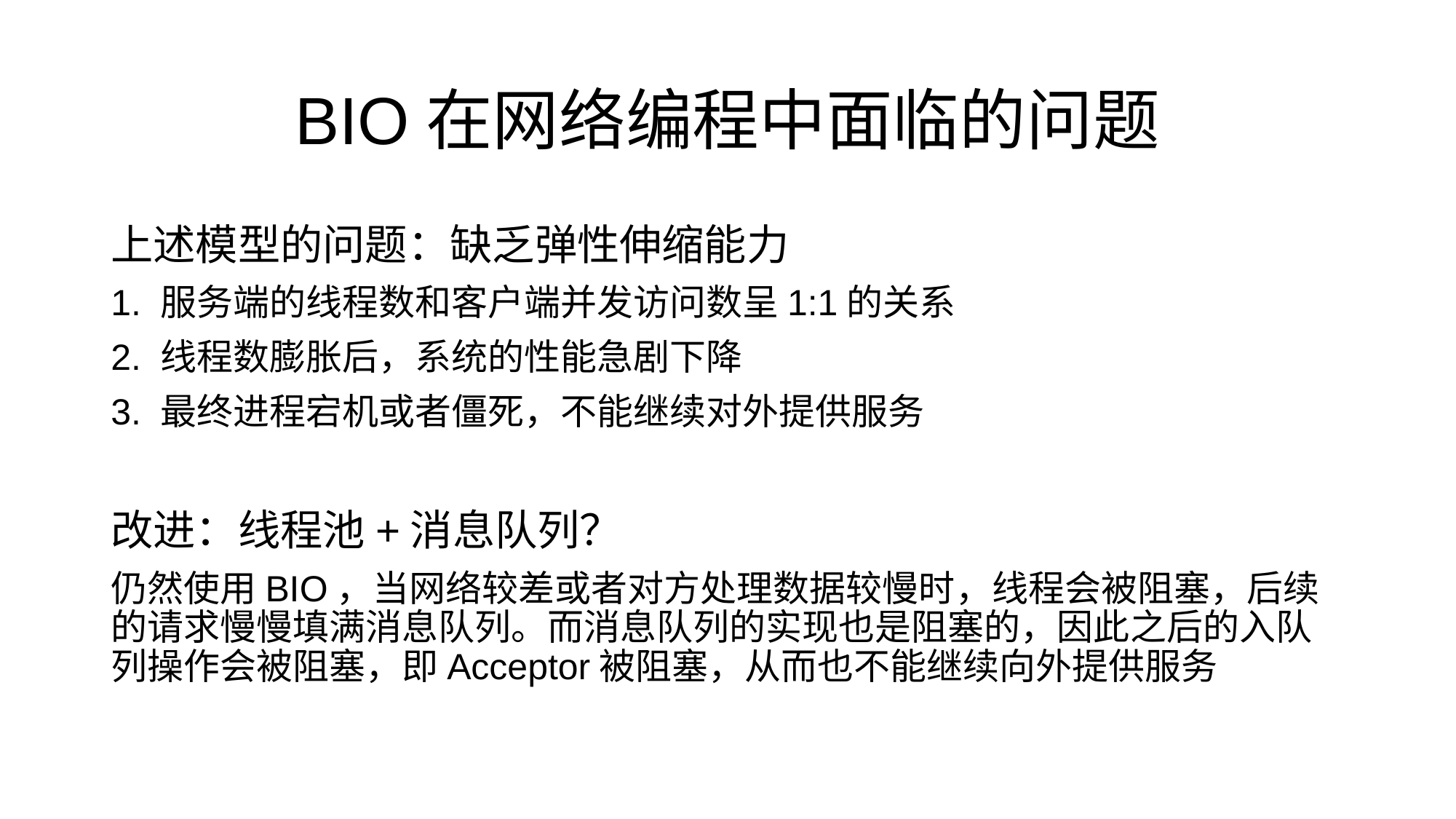

# BIO在网络编程中面临的问题
上述模型的问题：缺乏弹性伸缩能力
1. 服务端的线程数和客户端并发访问数呈1:1的关系
2. 线程数膨胀后，系统的性能急剧下降
3. 最终进程宕机或者僵死，不能继续对外提供服务

改进：线程池+消息队列？
仍然使用BIO，当网络较差或者对方处理数据较慢时，线程会被阻塞，后续的请求慢慢填满消息队列。而消息队列的实现也是阻塞的，因此之后的入队列操作会被阻塞，即Acceptor被阻塞，从而也不能继续向外提供服务